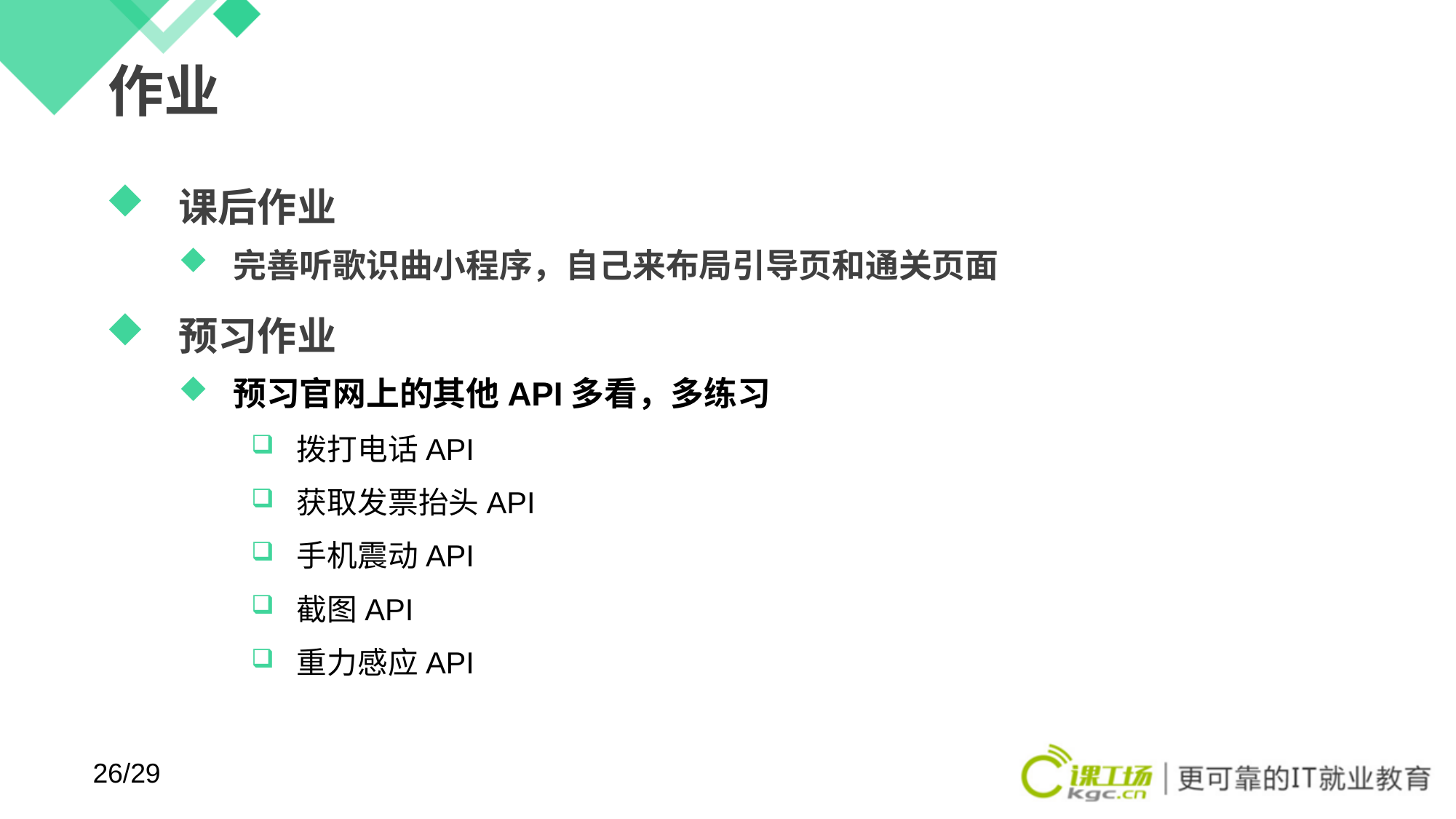

# 作业
课后作业
完善听歌识曲小程序，自己来布局引导页和通关页面
预习作业
预习官网上的其他API多看，多练习
拨打电话API
获取发票抬头API
手机震动API
截图API
重力感应API